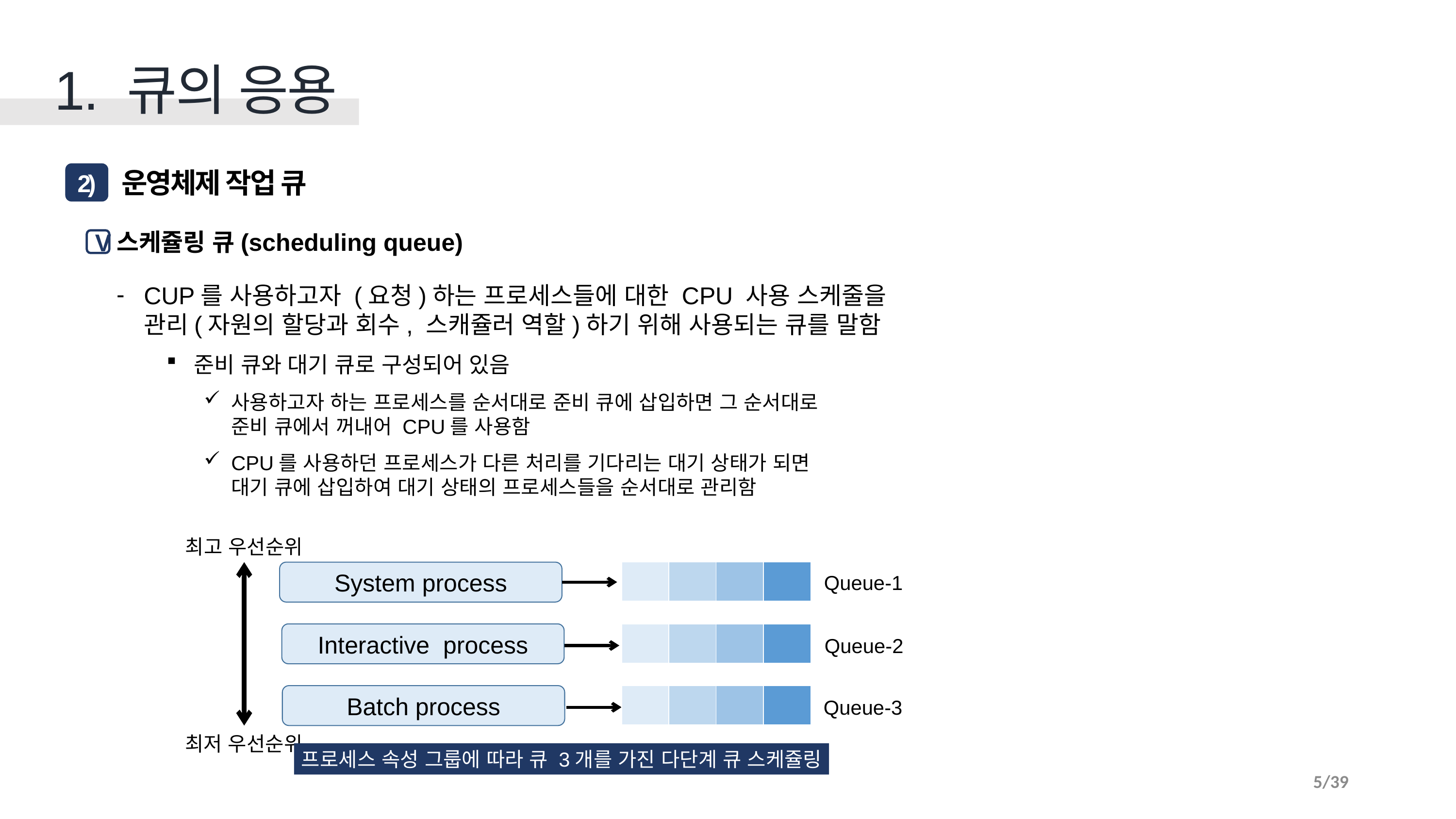

1. 큐의 응용

 운영체제 작업 큐
2)
스케쥴링 큐(scheduling queue)

CUP를 사용하고자 (요청)하는 프로세스들에 대한 CPU 사용 스케줄을
관리(자원의 할당과 회수, 스캐쥴러 역할)하기 위해 사용되는 큐를 말함

준비 큐와 대기 큐로 구성되어 있음

사용하고자 하는 프로세스를 순서대로 준비 큐에 삽입하면 그 순서대로
준비 큐에서 꺼내어 CPU를 사용함

CPU를 사용하던 프로세스가 다른 처리를 기다리는 대기 상태가 되면
대기 큐에 삽입하여 대기 상태의 프로세스들을 순서대로 관리함

V
최고 우선순위
System process
|  |  |  |  |
| --- | --- | --- | --- |
Queue-1
Interactive  process
|  |  |  |  |
| --- | --- | --- | --- |
Queue-2
Batch process
|  |  |  |  |
| --- | --- | --- | --- |
Queue-3
최저 우선순위
프로세스 속성 그룹에 따라 큐 3개를 가진 다단계 큐 스케쥴링
5/39